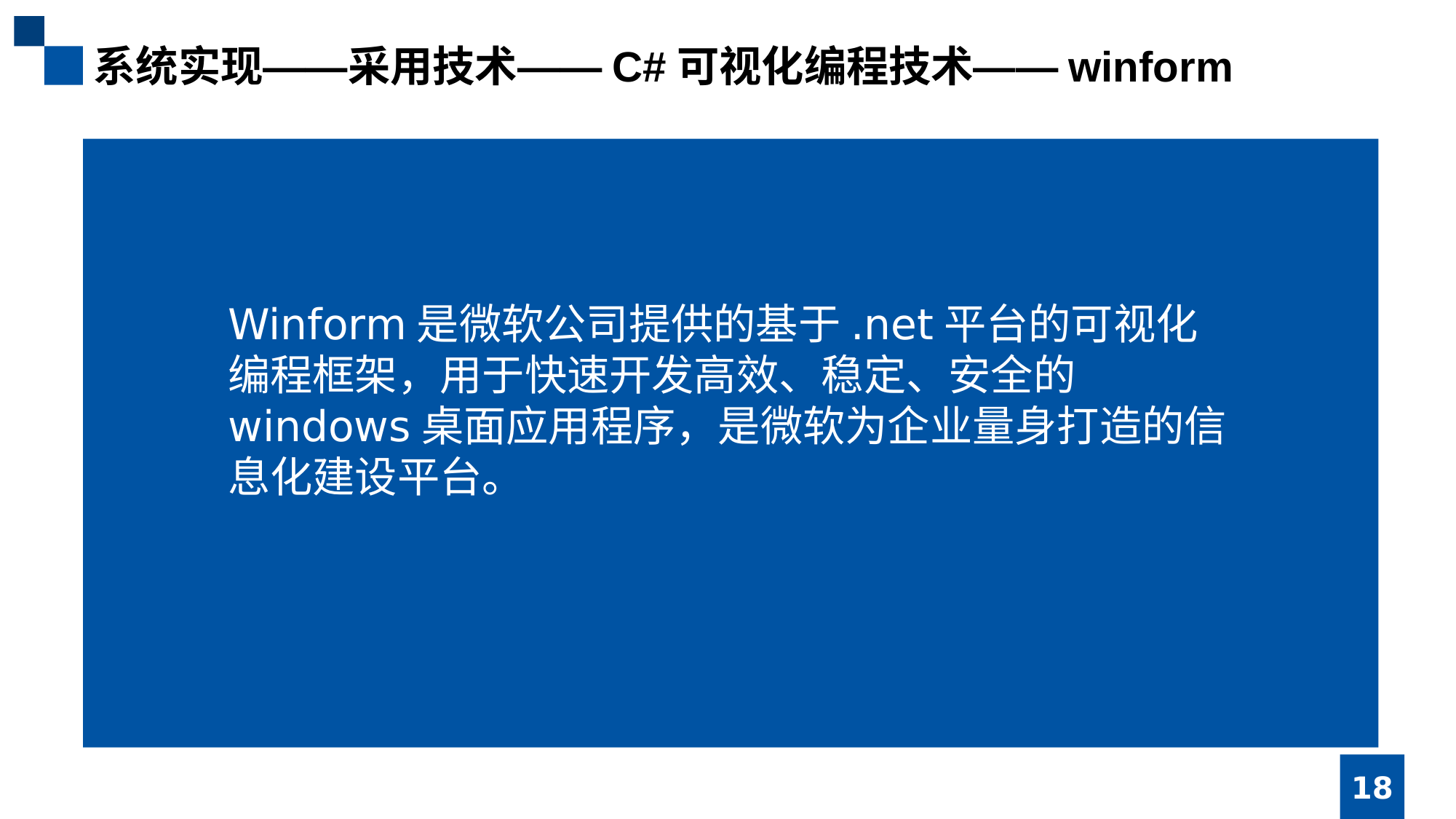

系统实现——采用技术——C#可视化编程技术——winform

Winform是微软公司提供的基于.net平台的可视化编程框架，用于快速开发高效、稳定、安全的windows桌面应用程序，是微软为企业量身打造的信息化建设平台。

18